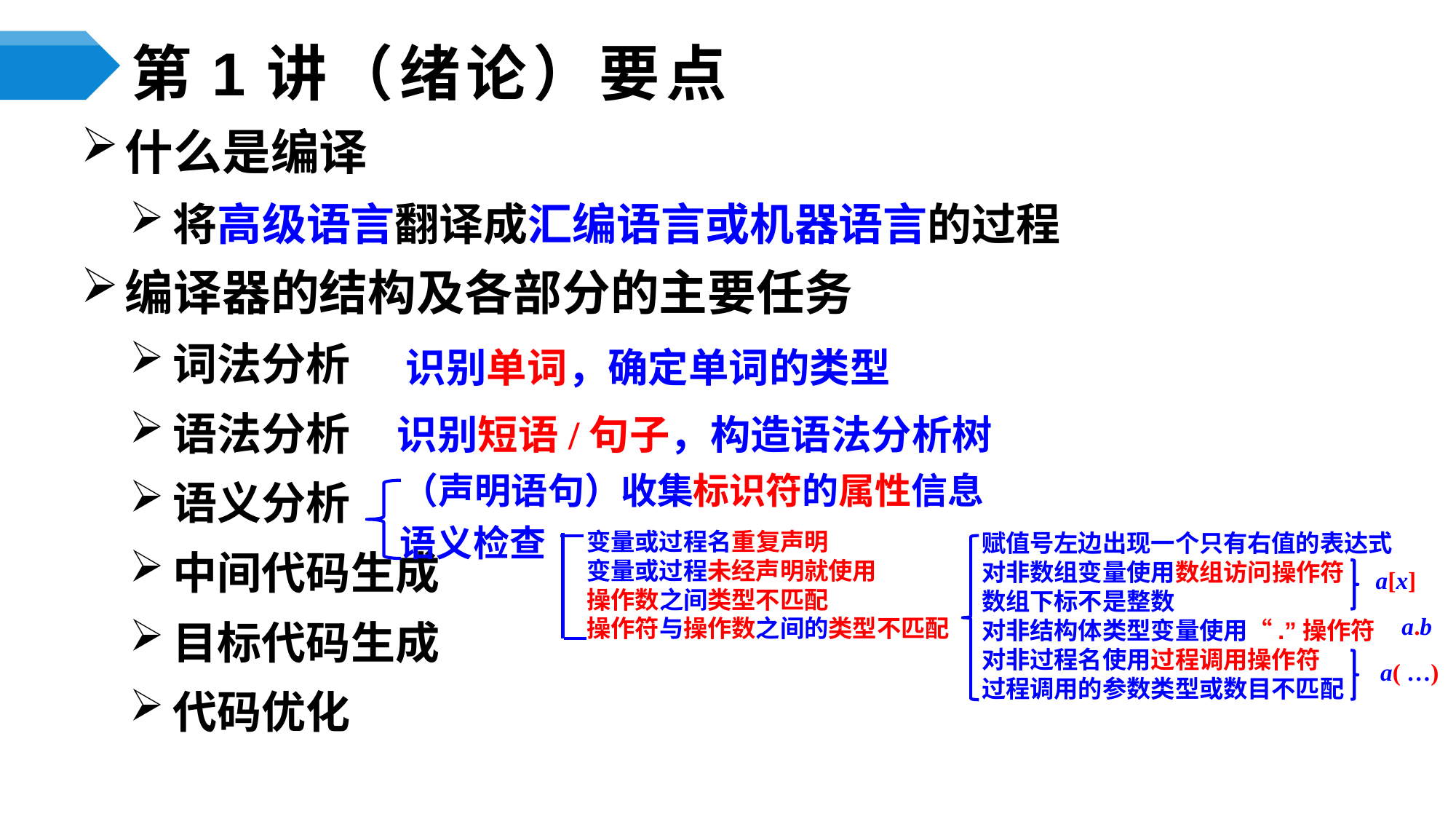

# 第1讲（绪论）要点
什么是编译
将高级语言翻译成汇编语言或机器语言的过程
编译器的结构及各部分的主要任务
词法分析
语法分析
语义分析
中间代码生成
目标代码生成
代码优化

识别单词，确定单词的类型
识别短语/句子，构造语法分析树
（声明语句）收集标识符的属性信息

语义检查
变量或过程名重复声明
变量或过程未经声明就使用
操作数之间类型不匹配
操作符与操作数之间的类型不匹配
赋值号左边出现一个只有右值的表达式
对非数组变量使用数组访问操作符
数组下标不是整数
对非结构体类型变量使用“.”操作符
对非过程名使用过程调用操作符
过程调用的参数类型或数目不匹配

a[x]
a.b

a( …)